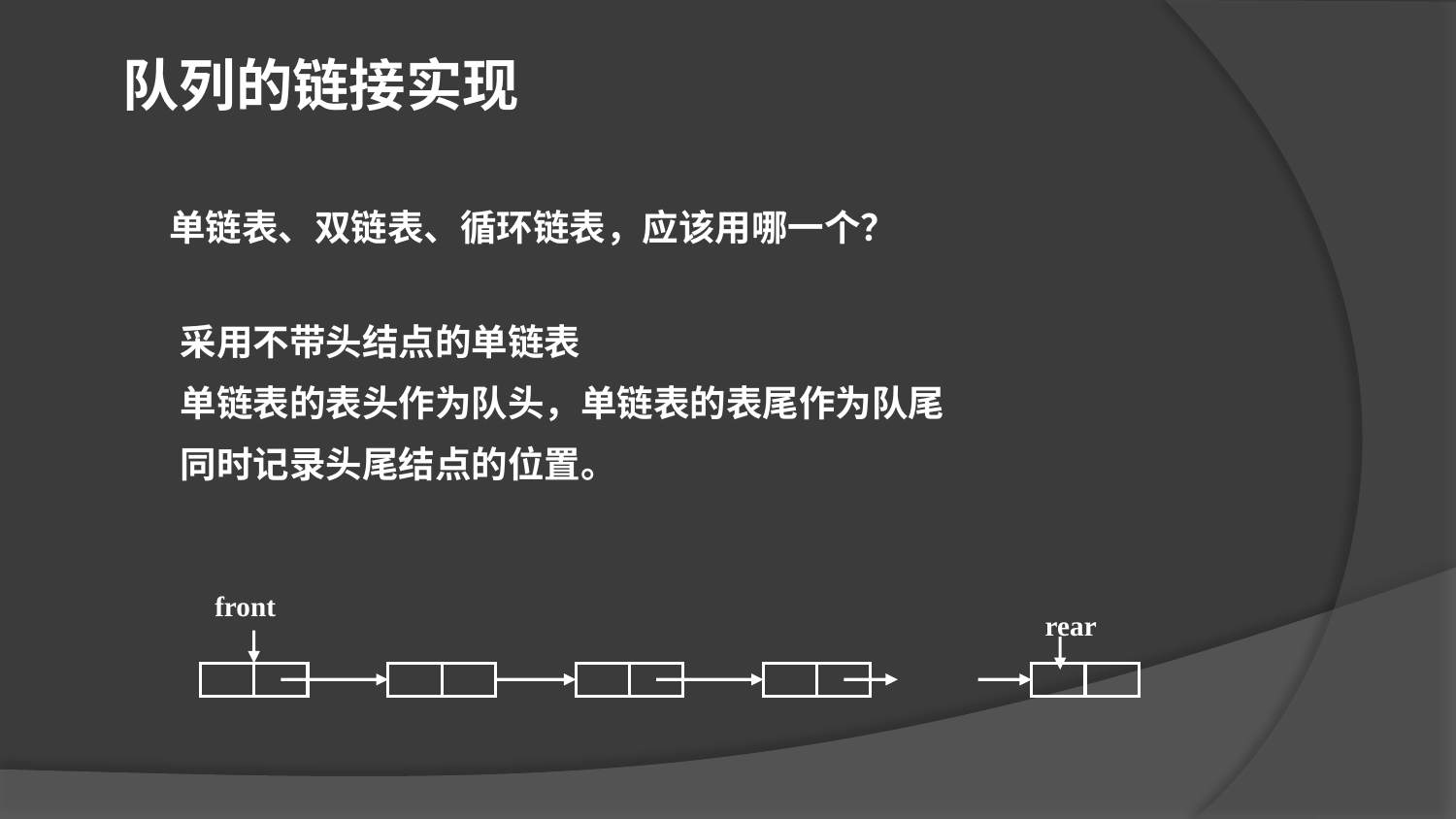

队列的链接实现
单链表、双链表、循环链表，应该用哪一个？
采用不带头结点的单链表
单链表的表头作为队头，单链表的表尾作为队尾
同时记录头尾结点的位置。
front
rear